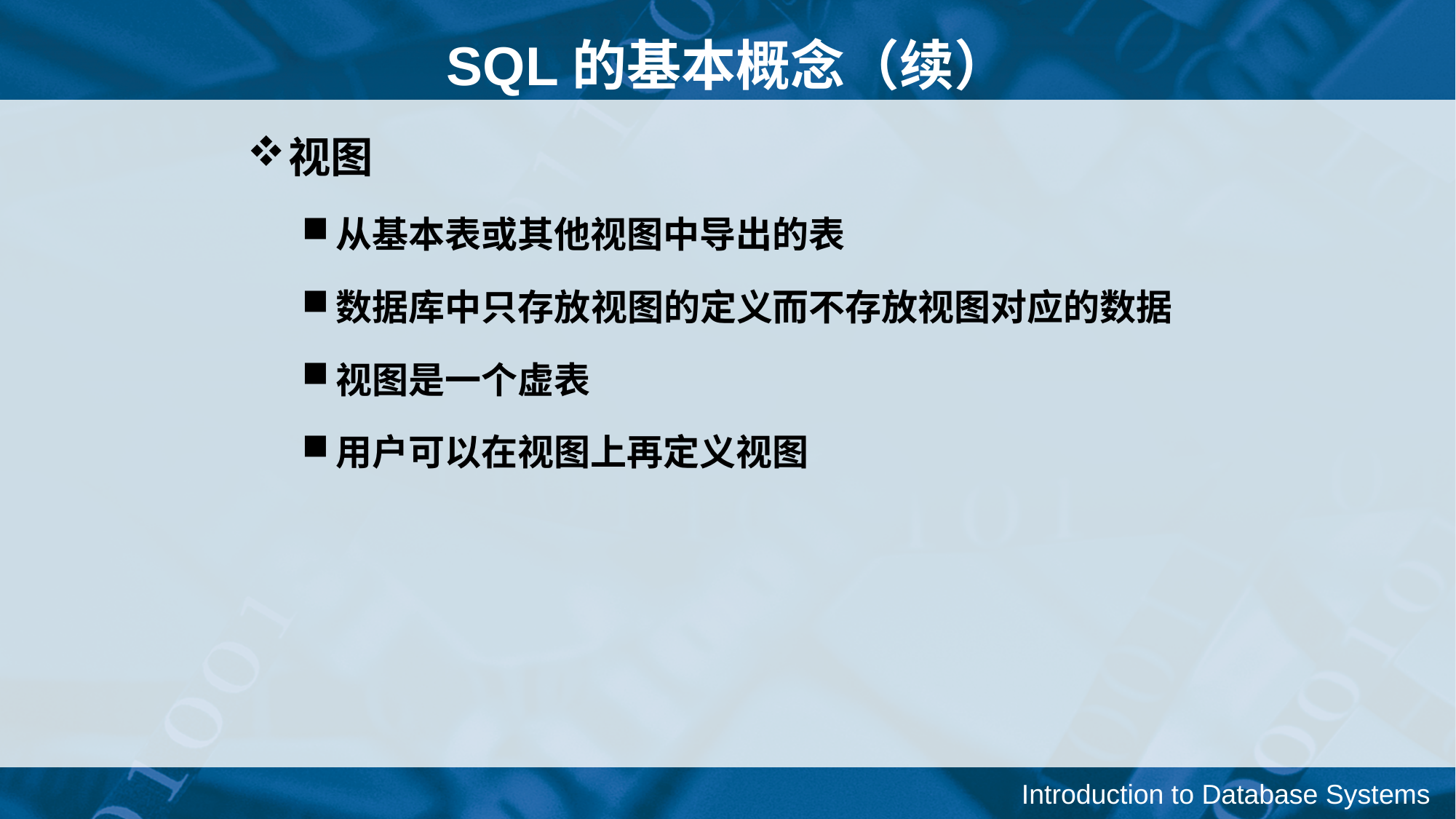

SQL的基本概念（续）
视图
从基本表或其他视图中导出的表
数据库中只存放视图的定义而不存放视图对应的数据
视图是一个虚表
用户可以在视图上再定义视图